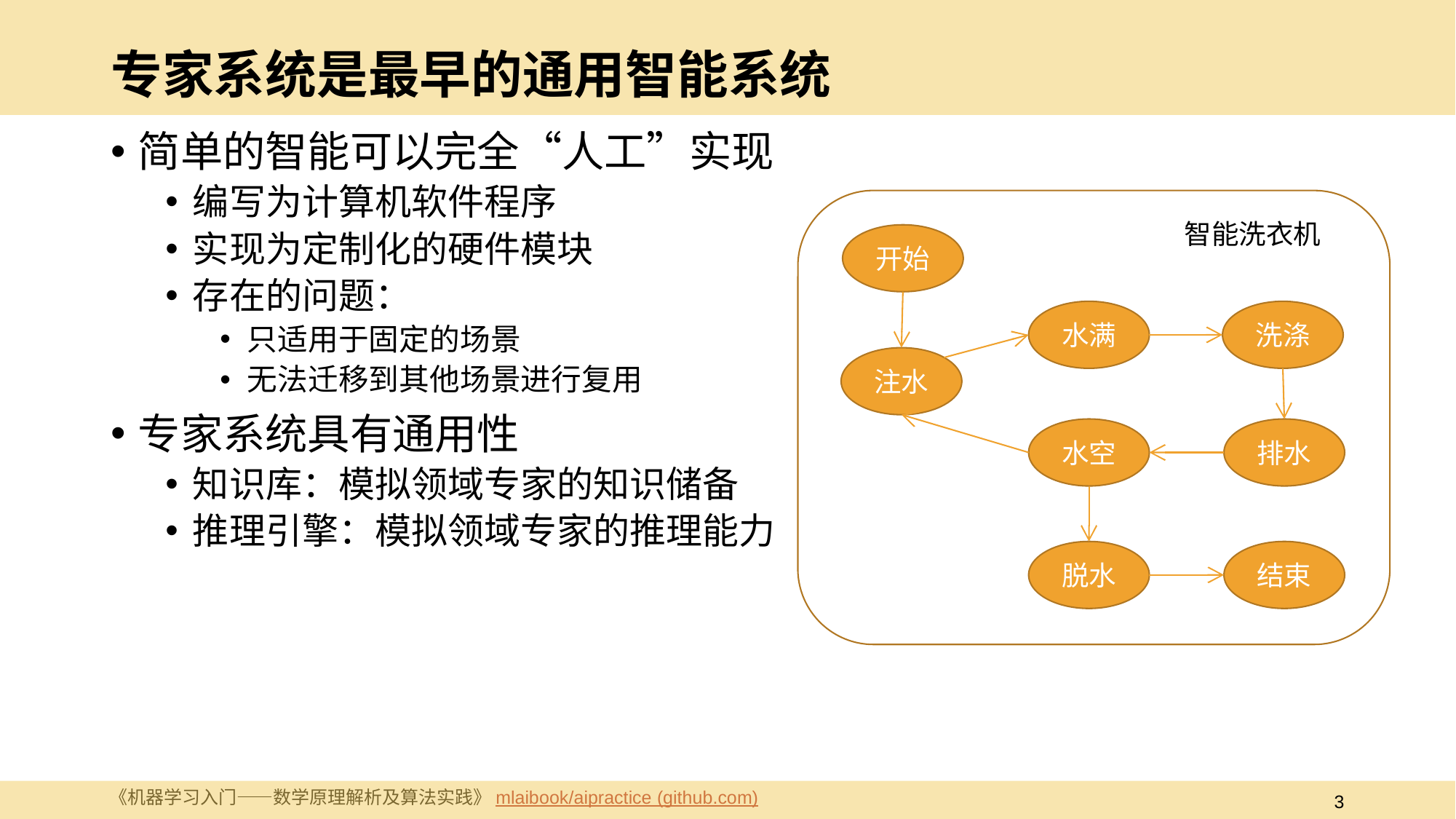

# 专家系统是最早的通用智能系统
简单的智能可以完全“人工”实现
编写为计算机软件程序
实现为定制化的硬件模块
存在的问题：
只适用于固定的场景
无法迁移到其他场景进行复用
专家系统具有通用性
知识库：模拟领域专家的知识储备
推理引擎：模拟领域专家的推理能力

智能洗衣机
开始
水满
洗涤
注水
水空
排水
脱水
结束
3